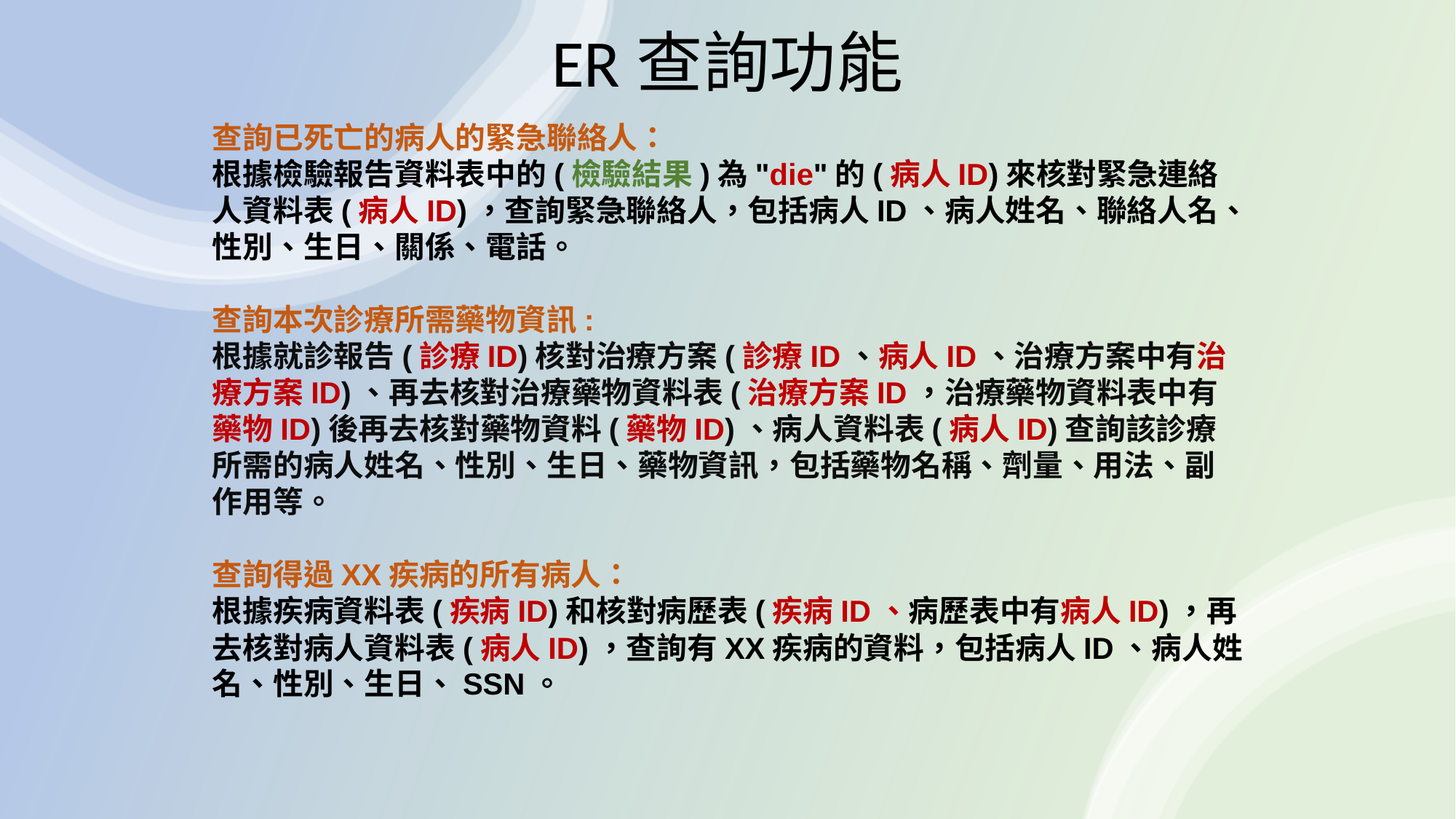

# ER查詢功能

查詢已死亡的病人的緊急聯絡人：
根據檢驗報告資料表中的(檢驗結果)為"die"的(病人ID)來核對緊急連絡人資料表(病人ID)，查詢緊急聯絡人，包括病人ID、病人姓名、聯絡人名、性別、生日、關係、電話。

查詢本次診療所需藥物資訊:
根據就診報告(診療ID)核對治療方案(診療ID、病人ID、治療方案中有治療方案ID)、再去核對治療藥物資料表(治療方案ID，治療藥物資料表中有藥物ID)後再去核對藥物資料(藥物ID)、病人資料表(病人ID)查詢該診療所需的病人姓名、性別、生日、藥物資訊，包括藥物名稱、劑量、用法、副作用等。

查詢得過XX疾病的所有病人：
根據疾病資料表(疾病ID)和核對病歷表(疾病ID、病歷表中有病人ID)，再去核對病人資料表(病人ID)，查詢有XX疾病的資料，包括病人ID、病人姓名、性別、生日、SSN。